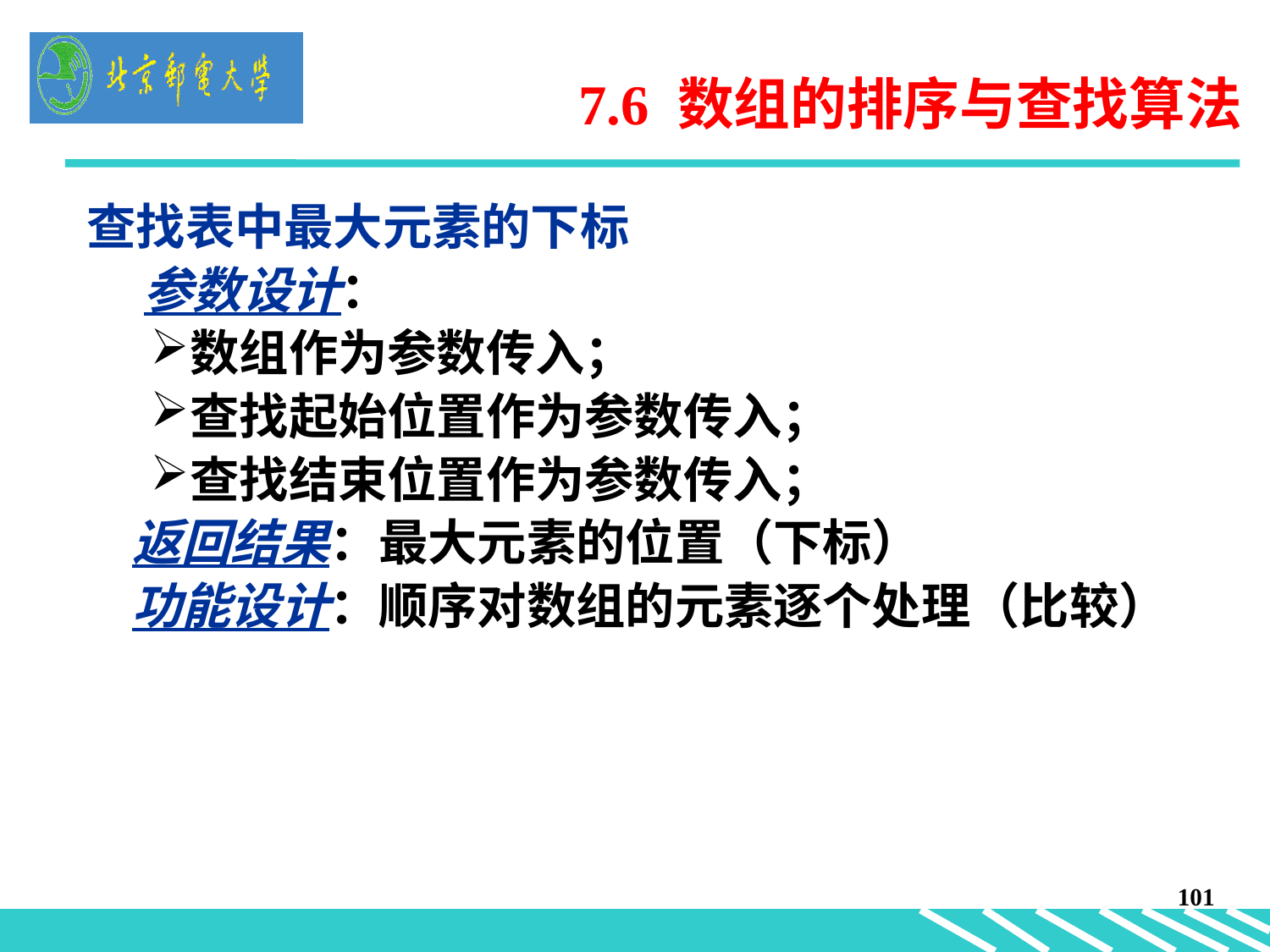

7.6 数组的排序与查找算法
查找表中最大元素的下标
    参数设计：
数组作为参数传入；
查找起始位置作为参数传入；
查找结束位置作为参数传入；
   返回结果：最大元素的位置（下标）
   功能设计：顺序对数组的元素逐个处理（比较）

101